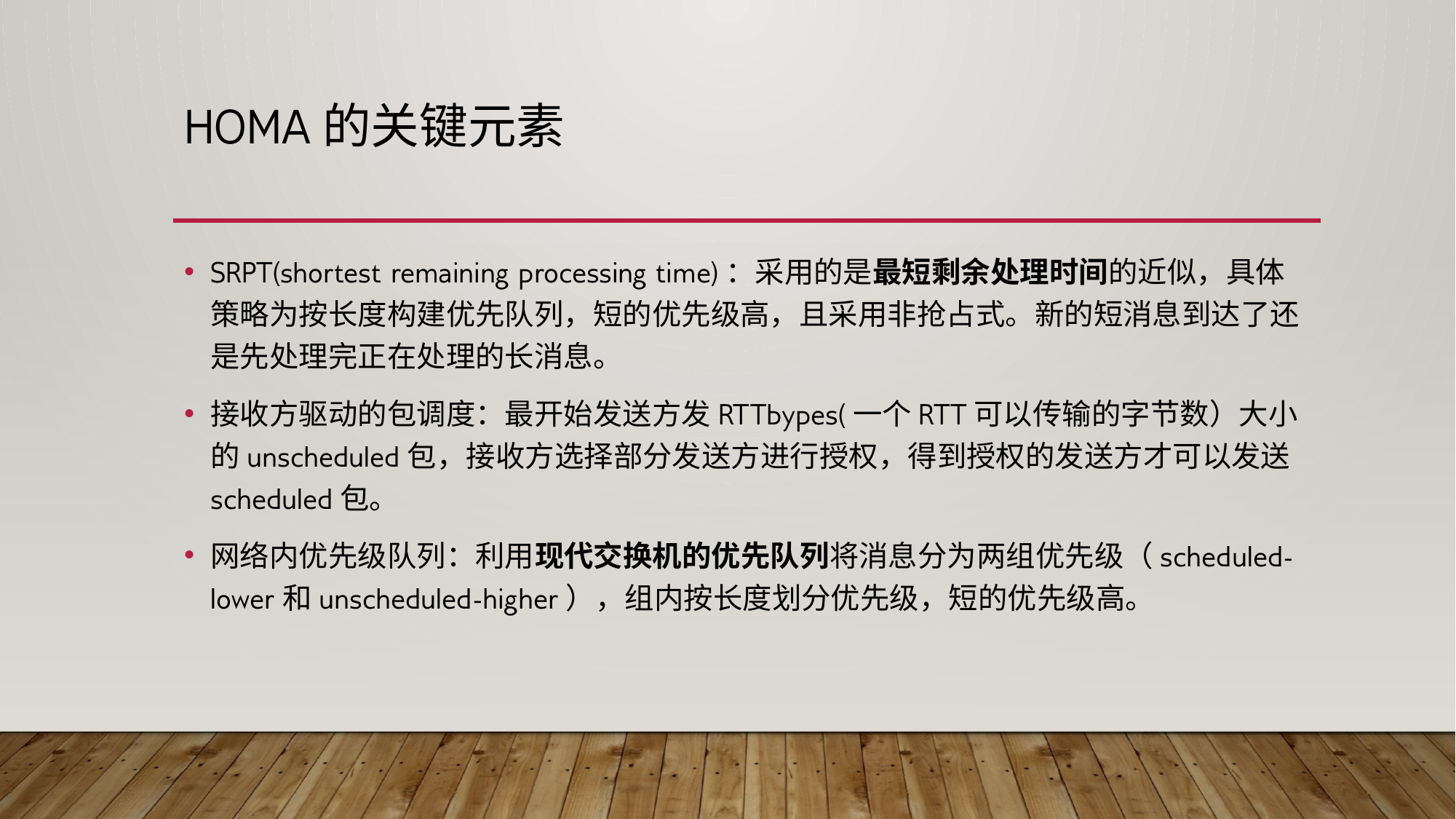

# Homa的关键元素
SRPT(shortest remaining processing time)：采用的是最短剩余处理时间的近似，具体策略为按长度构建优先队列，短的优先级高，且采用非抢占式。新的短消息到达了还是先处理完正在处理的长消息。
接收方驱动的包调度：最开始发送方发RTTbypes(一个RTT可以传输的字节数）大小的unscheduled包，接收方选择部分发送方进行授权，得到授权的发送方才可以发送scheduled包。
网络内优先级队列：利用现代交换机的优先队列将消息分为两组优先级（scheduled-lower和unscheduled-higher），组内按长度划分优先级，短的优先级高。